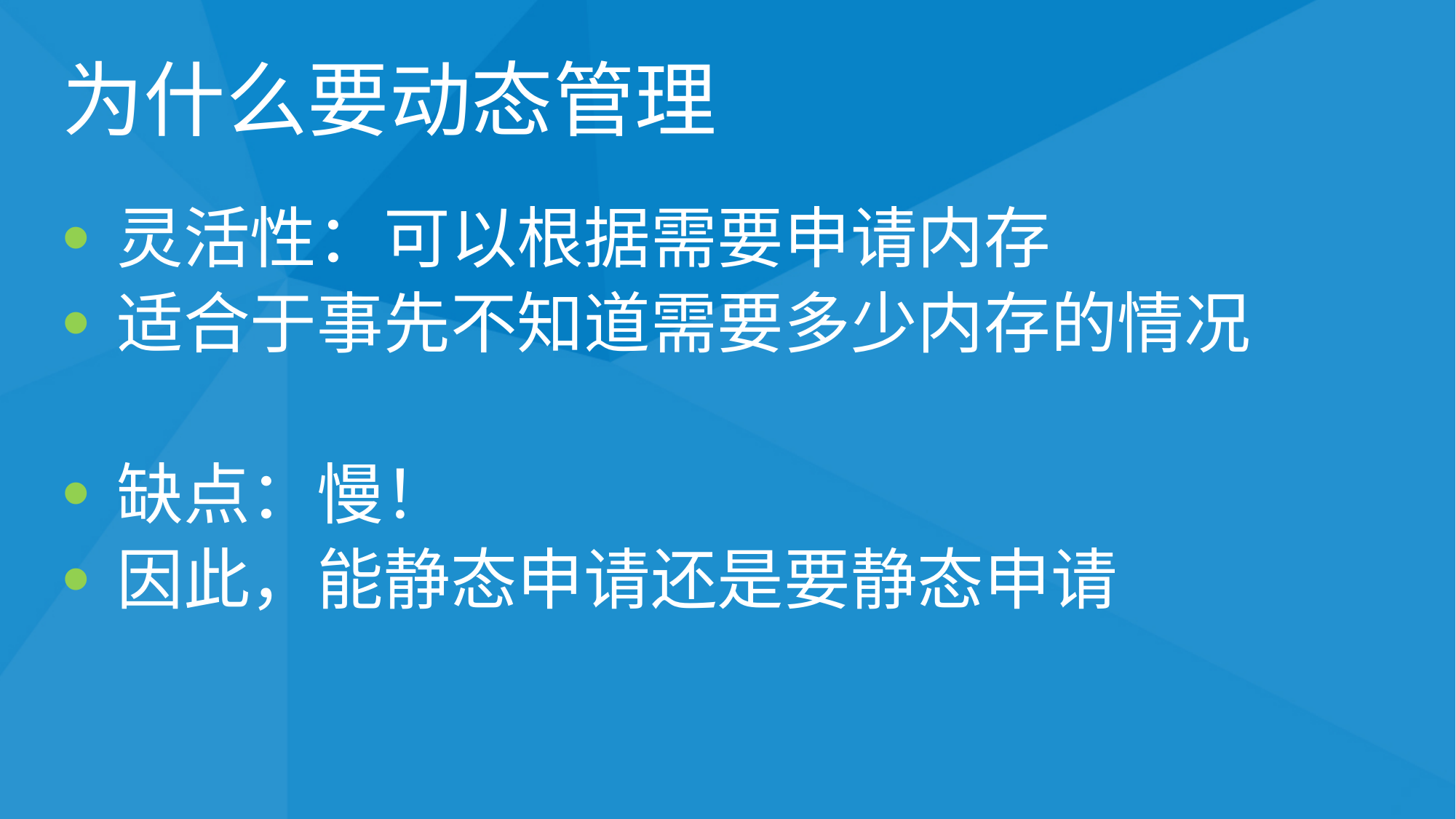

# 为什么要动态管理
灵活性：可以根据需要申请内存
适合于事先不知道需要多少内存的情况

缺点：慢！
因此，能静态申请还是要静态申请